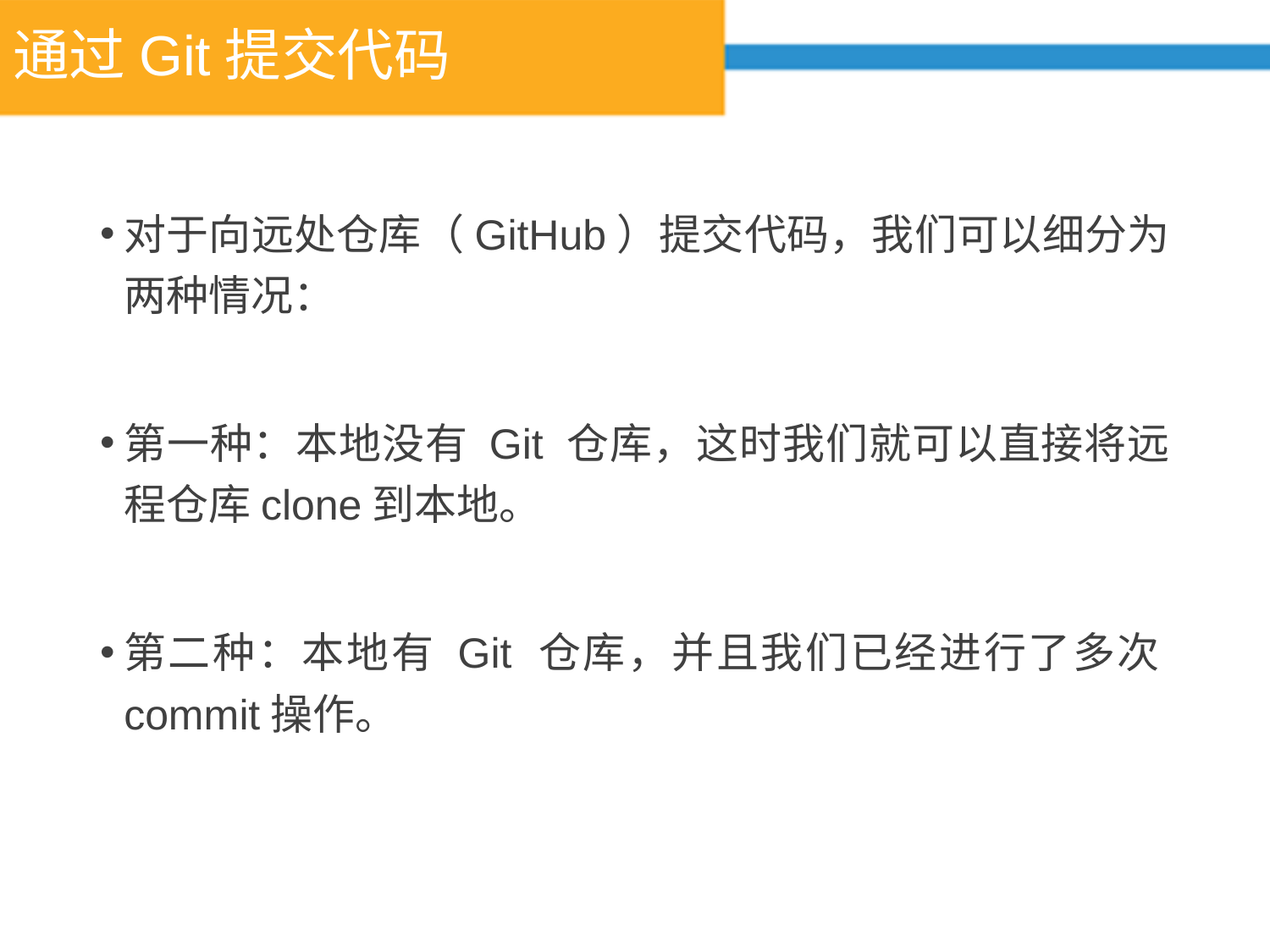

# 通过Git提交代码
对于向远处仓库（GitHub）提交代码，我们可以细分为两种情况：

第一种：本地没有 Git 仓库，这时我们就可以直接将远程仓库clone到本地。

第二种：本地有 Git 仓库，并且我们已经进行了多次commit操作。